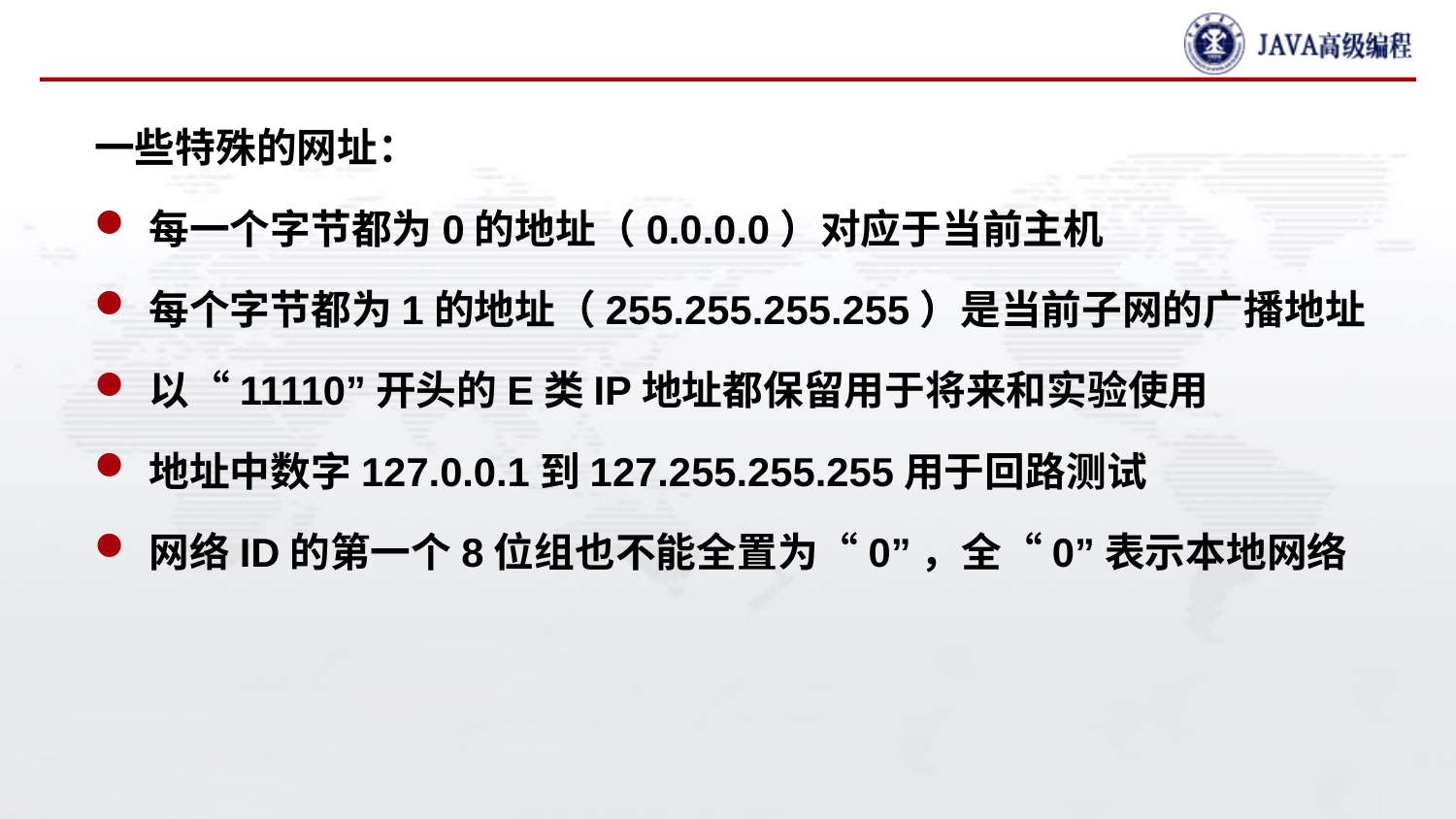

#
一些特殊的网址：
每一个字节都为0的地址（0.0.0.0）对应于当前主机
每个字节都为1的地址（255.255.255.255）是当前子网的广播地址
以“11110”开头的E类IP地址都保留用于将来和实验使用
地址中数字127.0.0.1到127.255.255.255用于回路测试
网络ID的第一个8位组也不能全置为“0”，全“0”表示本地网络